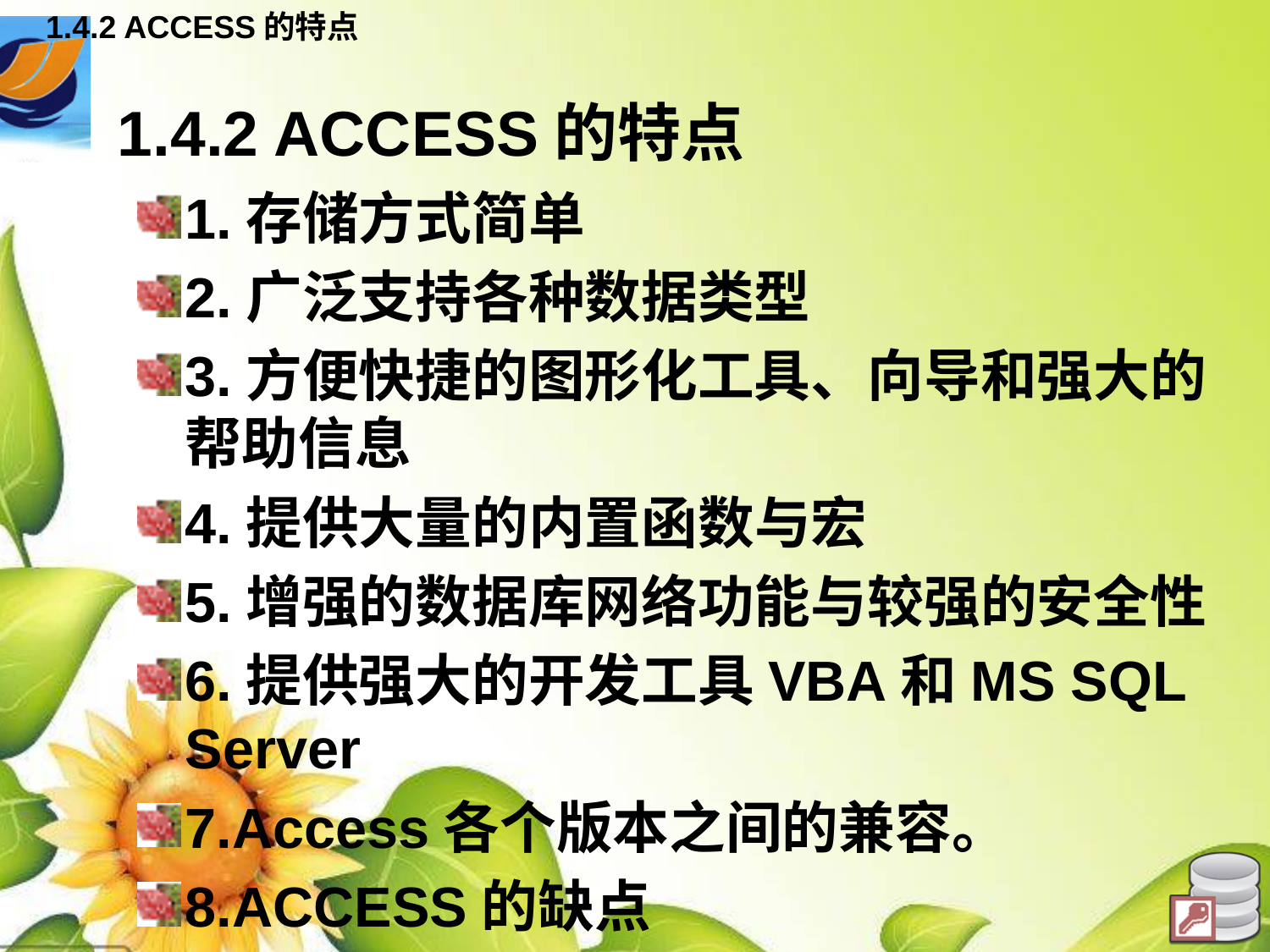

1.4.2 ACCESS的特点
# 1.4.2 ACCESS的特点
1.存储方式简单
2.广泛支持各种数据类型
3.方便快捷的图形化工具、向导和强大的帮助信息
4.提供大量的内置函数与宏
5.增强的数据库网络功能与较强的安全性
6.提供强大的开发工具VBA和MS SQL Server
7.Access各个版本之间的兼容。
8.ACCESS的缺点